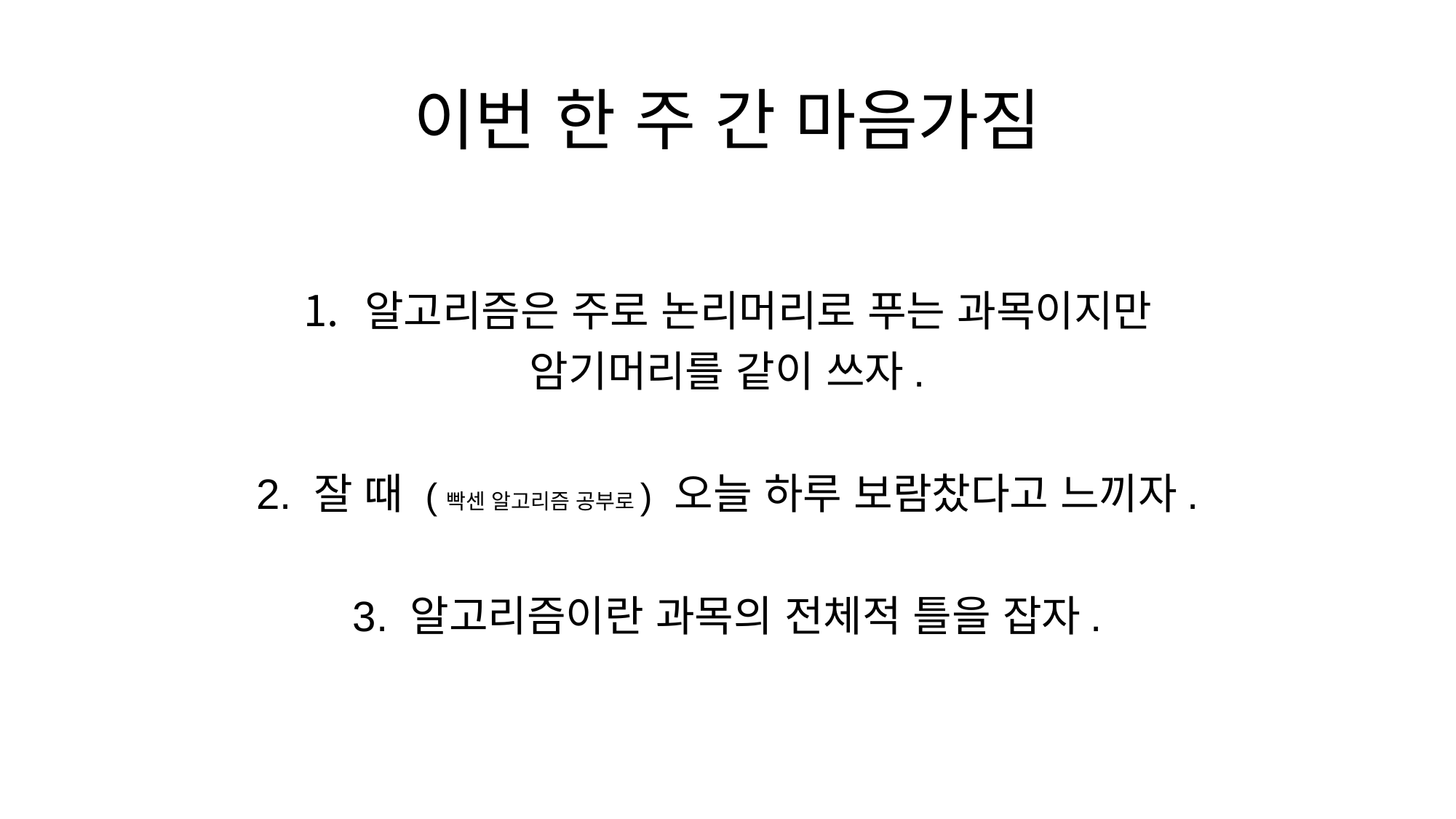

# 이번 한 주 간 마음가짐

알고리즘은 주로 논리머리로 푸는 과목이지만
암기머리를 같이 쓰자.

2. 잘 때 (빡센 알고리즘 공부로) 오늘 하루 보람찼다고 느끼자.

3. 알고리즘이란 과목의 전체적 틀을 잡자.